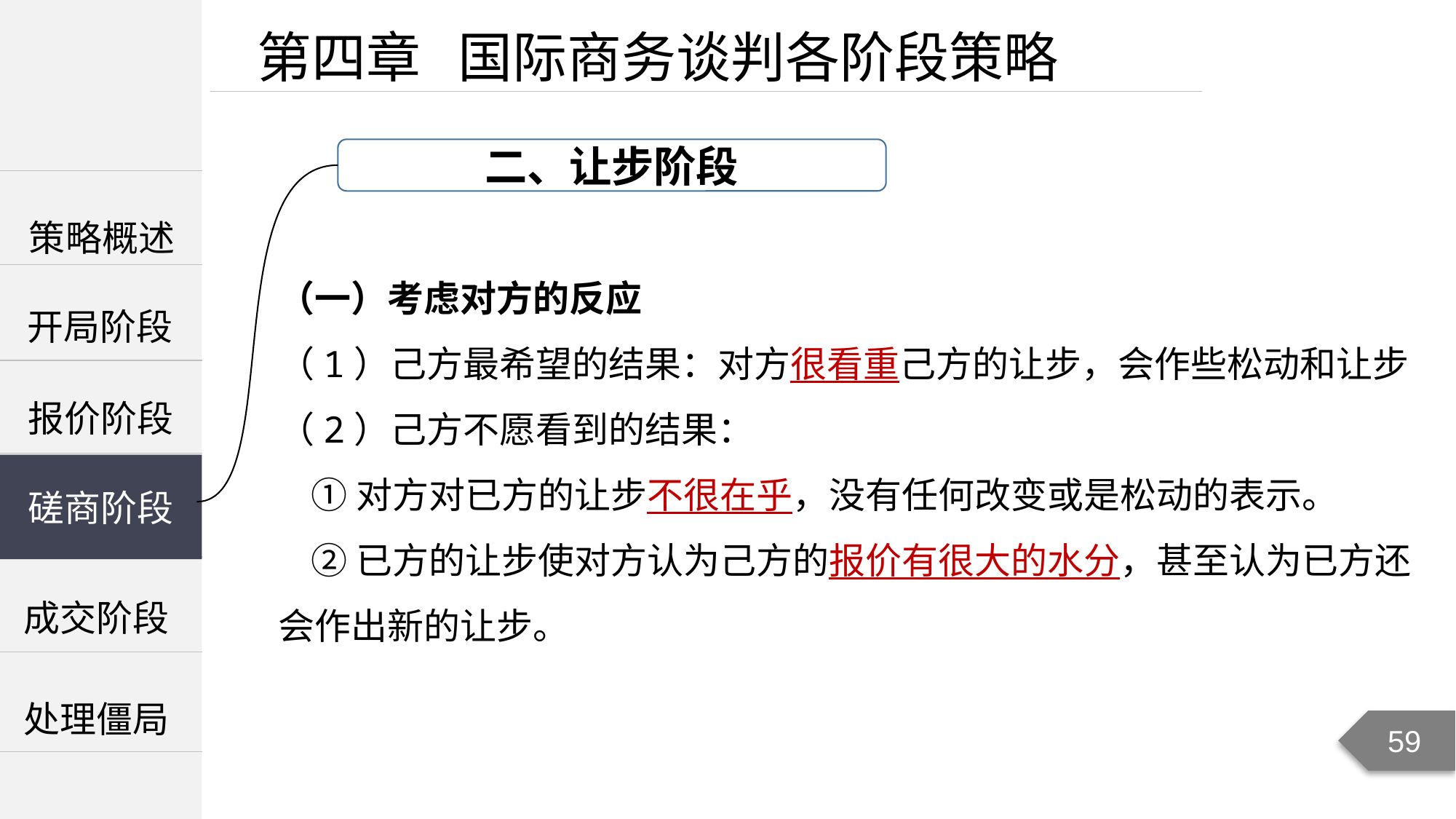

第四章   国际商务谈判各阶段策略
二、让步阶段
|  |
| --- |
|  |
|  |
策略概述
（一）考虑对方的反应
（1）己方最希望的结果：对方很看重己方的让步，会作些松动和让步
（2）己方不愿看到的结果：
    ①对方对已方的让步不很在乎，没有任何改变或是松动的表示。
    ②已方的让步使对方认为己方的报价有很大的水分，甚至认为已方还会作出新的让步。
开局阶段
报价阶段

磋商阶段
磋商阶段

成交阶段

处理僵局
59